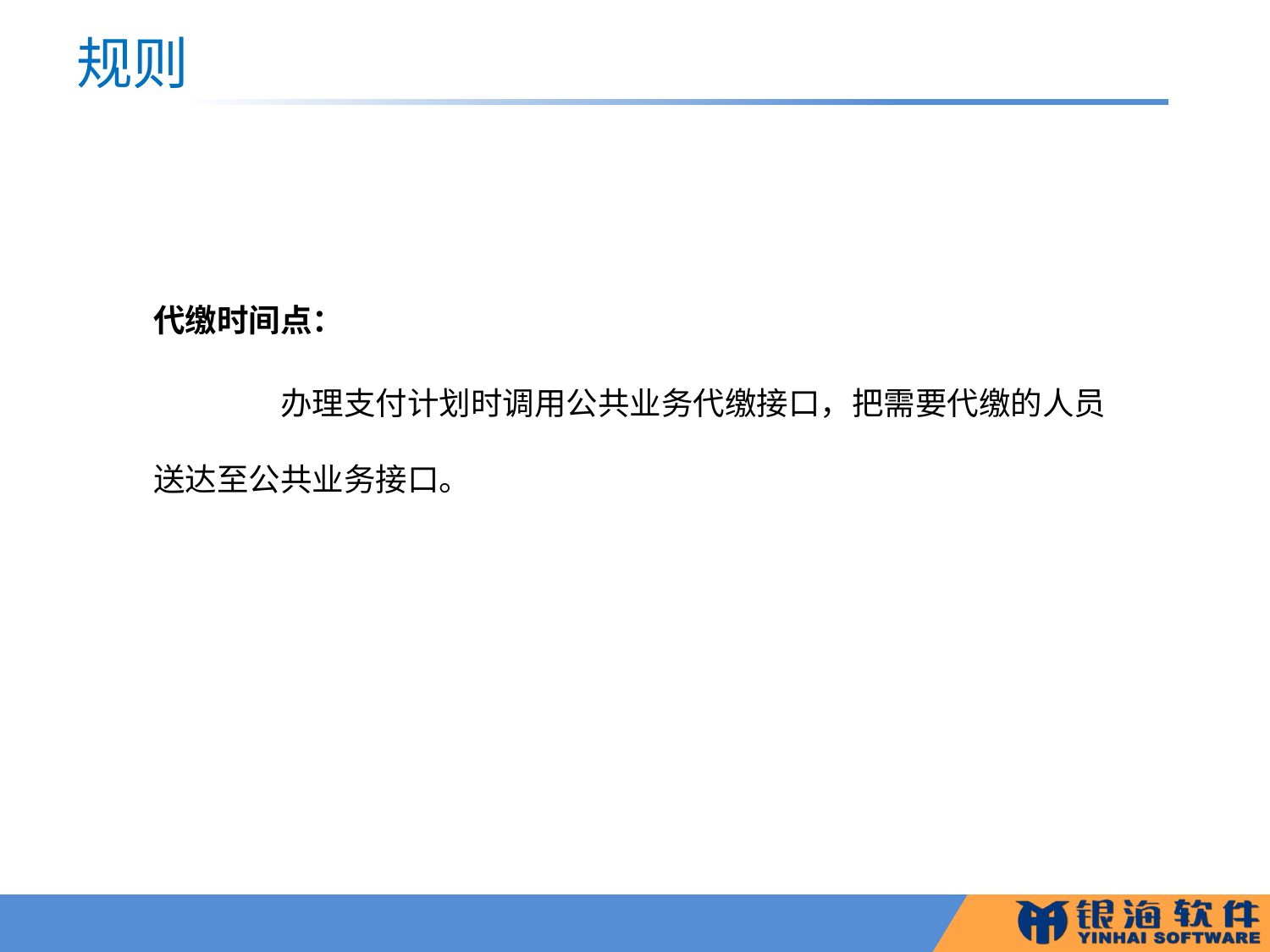

# 规则
代缴时间点：
	办理支付计划时调用公共业务代缴接口，把需要代缴的人员送达至公共业务接口。